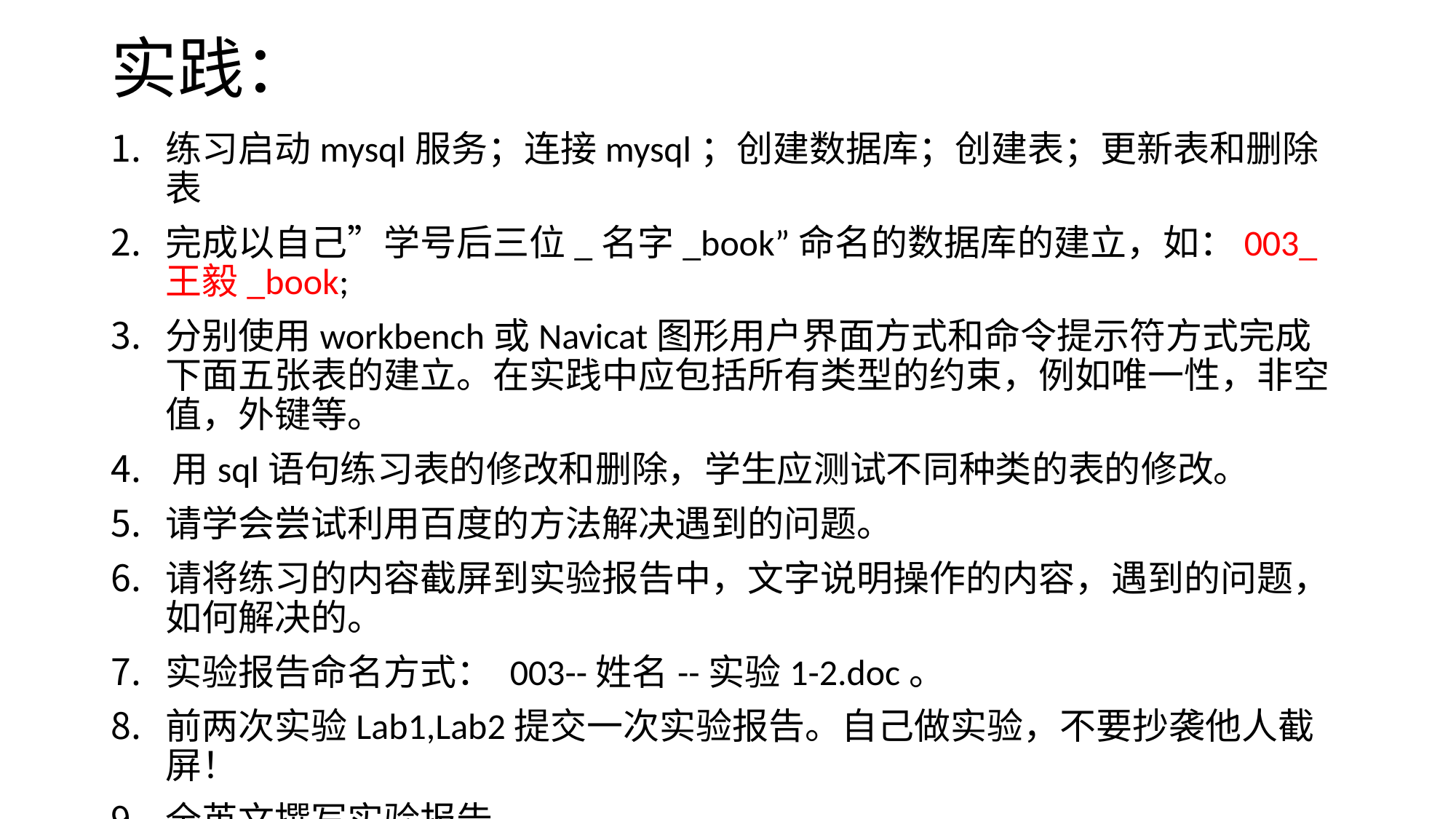

# 实践：
练习启动mysql服务；连接mysql；创建数据库；创建表；更新表和删除表
完成以自己”学号后三位_名字_book”命名的数据库的建立，如：003_王毅_book;
分别使用workbench或Navicat图形用户界面方式和命令提示符方式完成下面五张表的建立。在实践中应包括所有类型的约束，例如唯一性，非空值，外键等。
用sql语句练习表的修改和删除，学生应测试不同种类的表的修改。
请学会尝试利用百度的方法解决遇到的问题。
请将练习的内容截屏到实验报告中，文字说明操作的内容，遇到的问题，如何解决的。
实验报告命名方式： 003--姓名--实验1-2.doc。
前两次实验Lab1,Lab2提交一次实验报告。自己做实验，不要抄袭他人截屏！
全英文撰写实验报告。